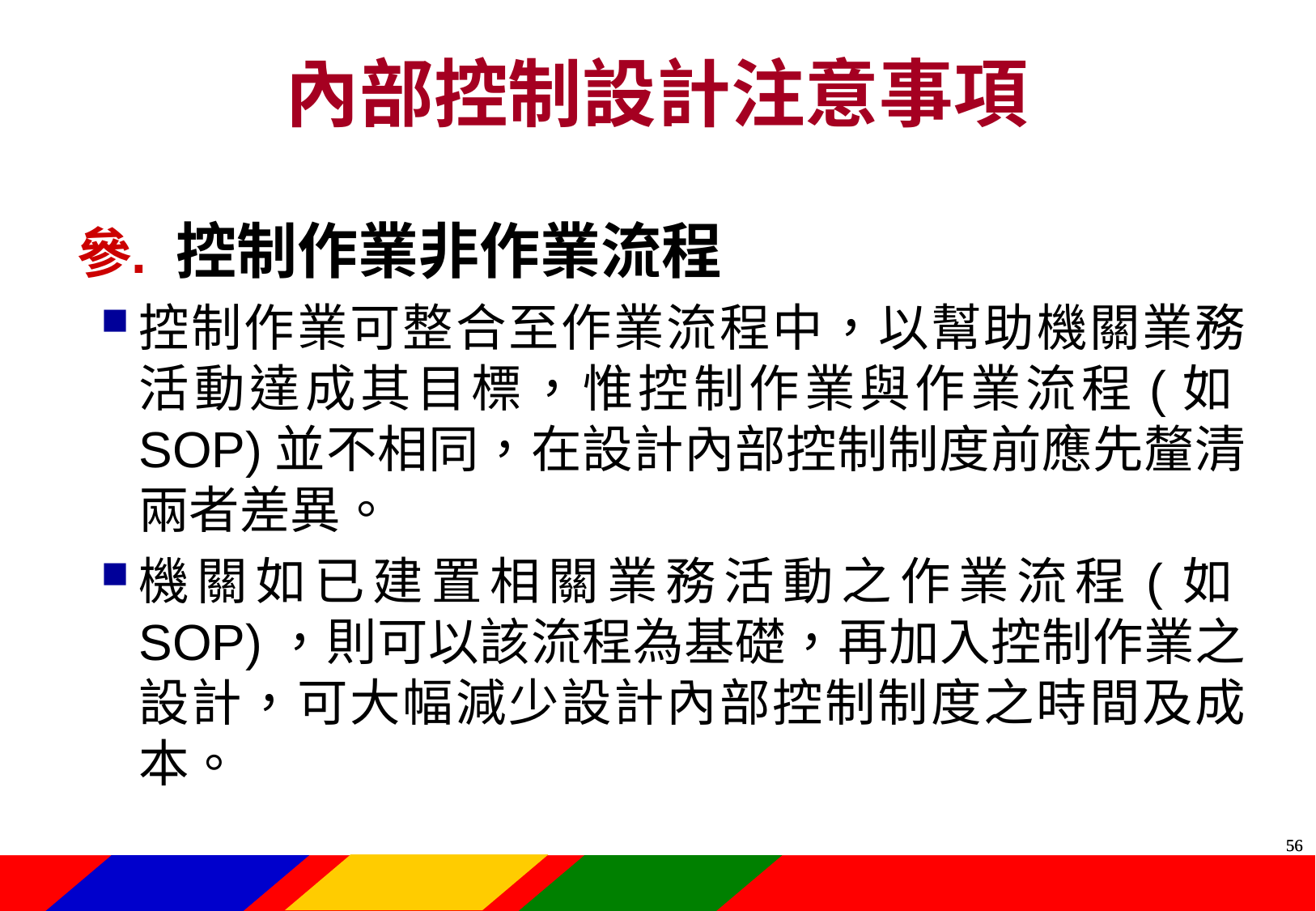

內部控制設計注意事項
控制作業非作業流程
控制作業可整合至作業流程中，以幫助機關業務活動達成其目標，惟控制作業與作業流程(如SOP)並不相同，在設計內部控制制度前應先釐清兩者差異。
機關如已建置相關業務活動之作業流程(如SOP)，則可以該流程為基礎，再加入控制作業之設計，可大幅減少設計內部控制制度之時間及成本。
56
56